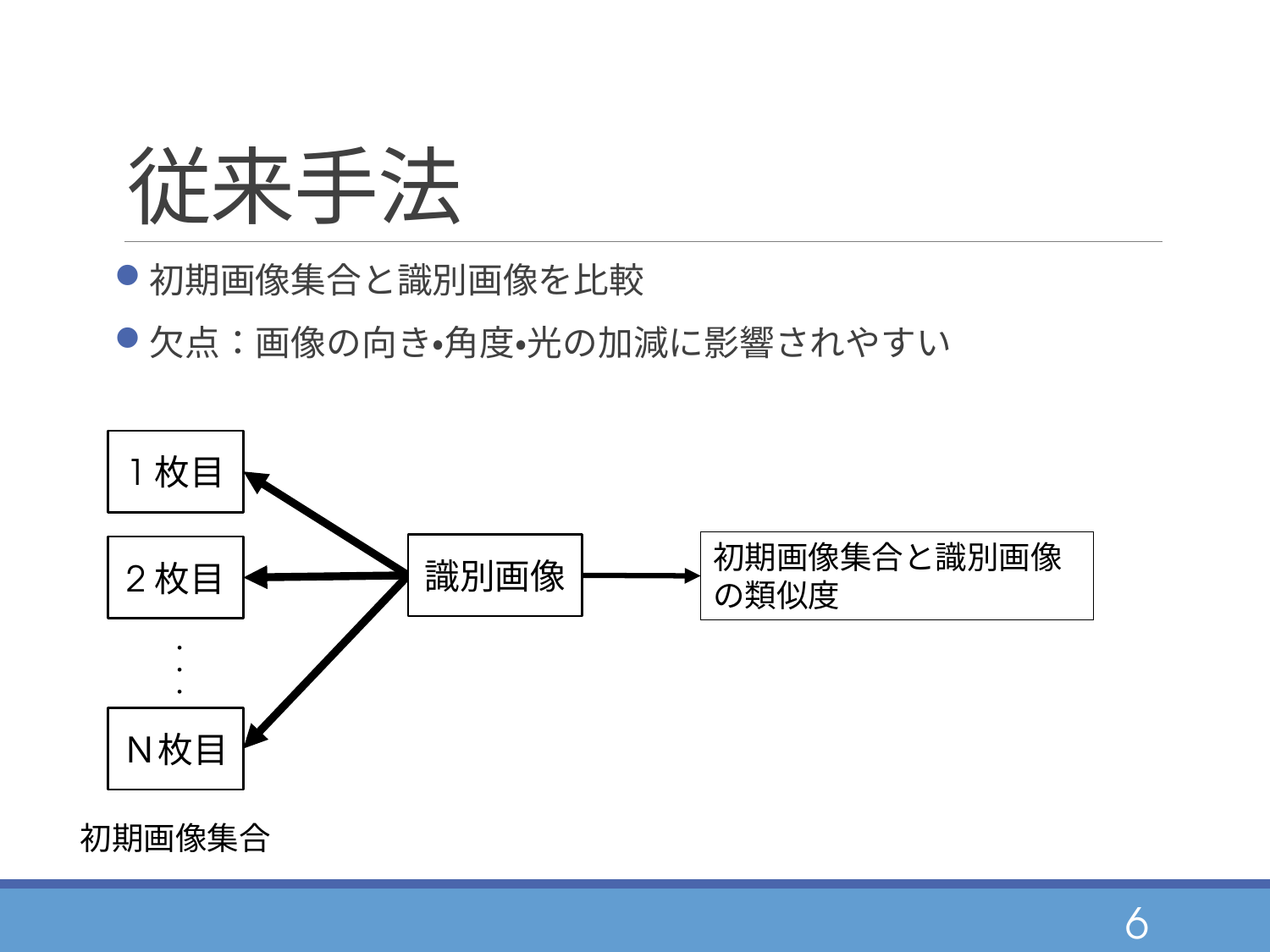

# 従来手法
初期画像集合と識別画像を比較
欠点：画像の向き・角度・光の加減に影響されやすい

1枚目
初期画像集合と識別画像の類似度
識別画像
2枚目
・・・
Ｎ枚目
初期画像集合
6